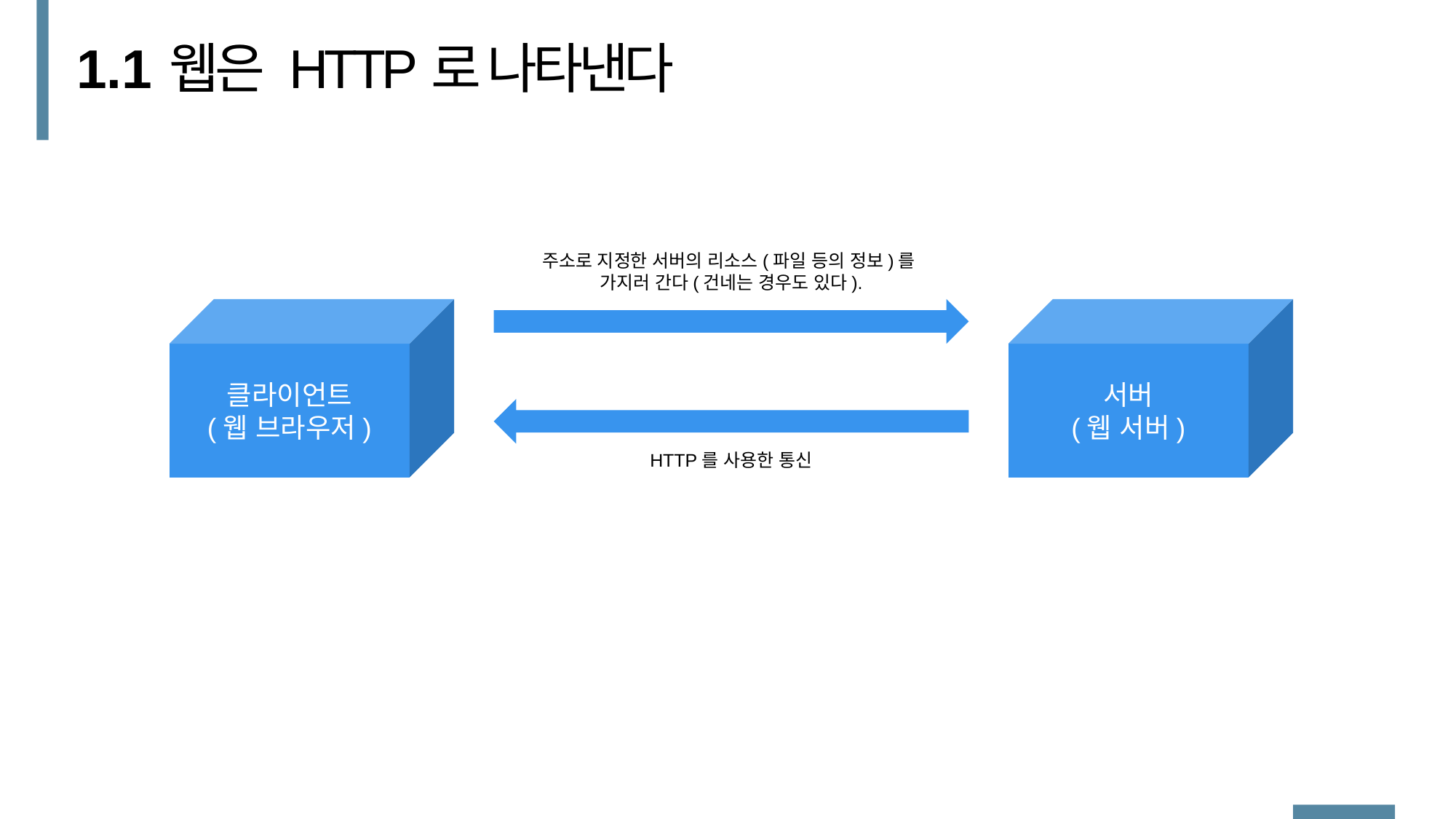

1.1
웹은 HTTP로 나타낸다
주소로 지정한 서버의 리소스(파일 등의 정보)를
가지러 간다(건네는 경우도 있다).

서버
(웹 서버)
클라이언트
(웹 브라우저)

HTTP를 사용한 통신